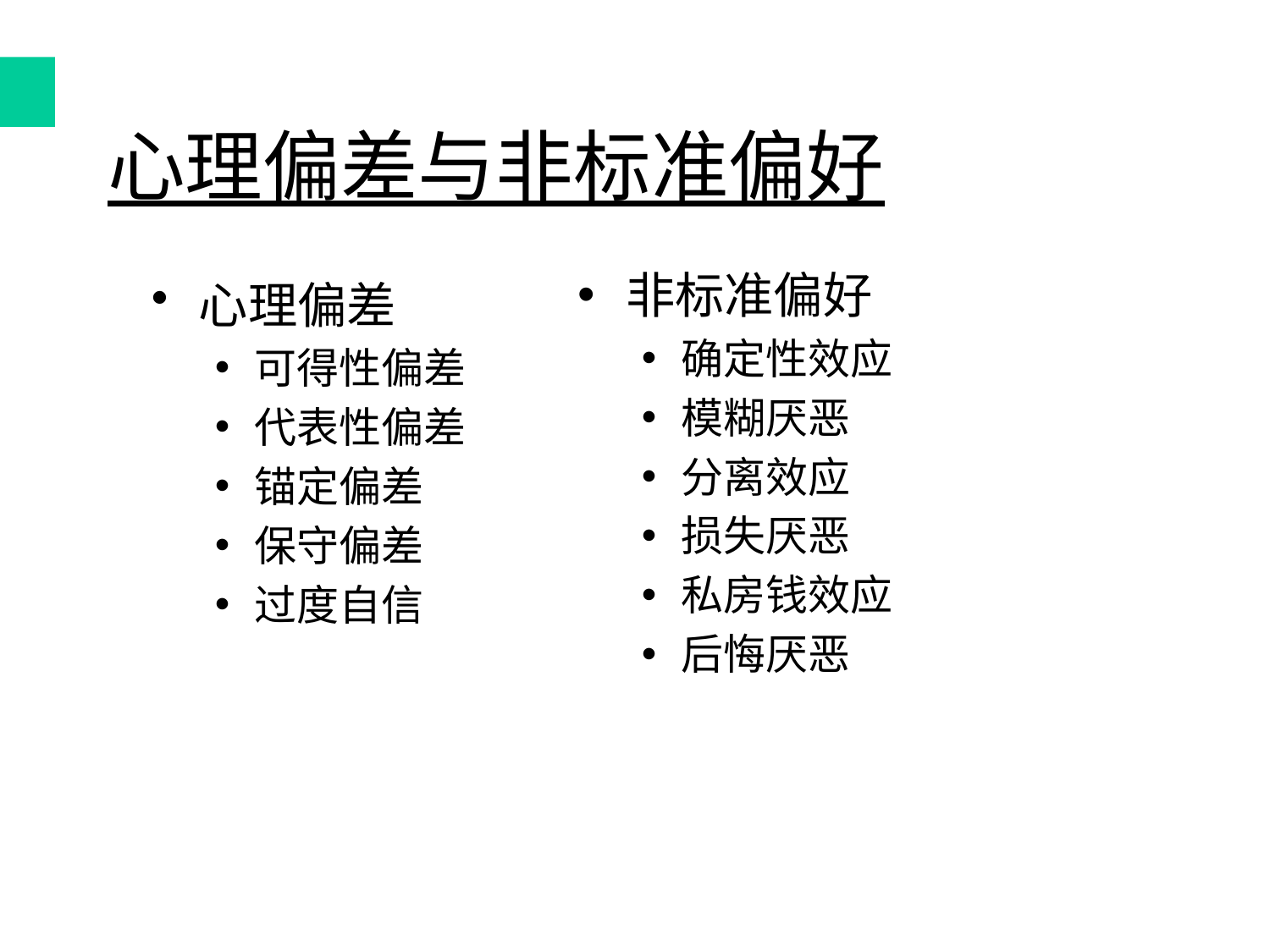

# 心理偏差与非标准偏好
非标准偏好
确定性效应
模糊厌恶
分离效应
损失厌恶
私房钱效应
后悔厌恶

心理偏差
可得性偏差
代表性偏差
锚定偏差
保守偏差
过度自信

36